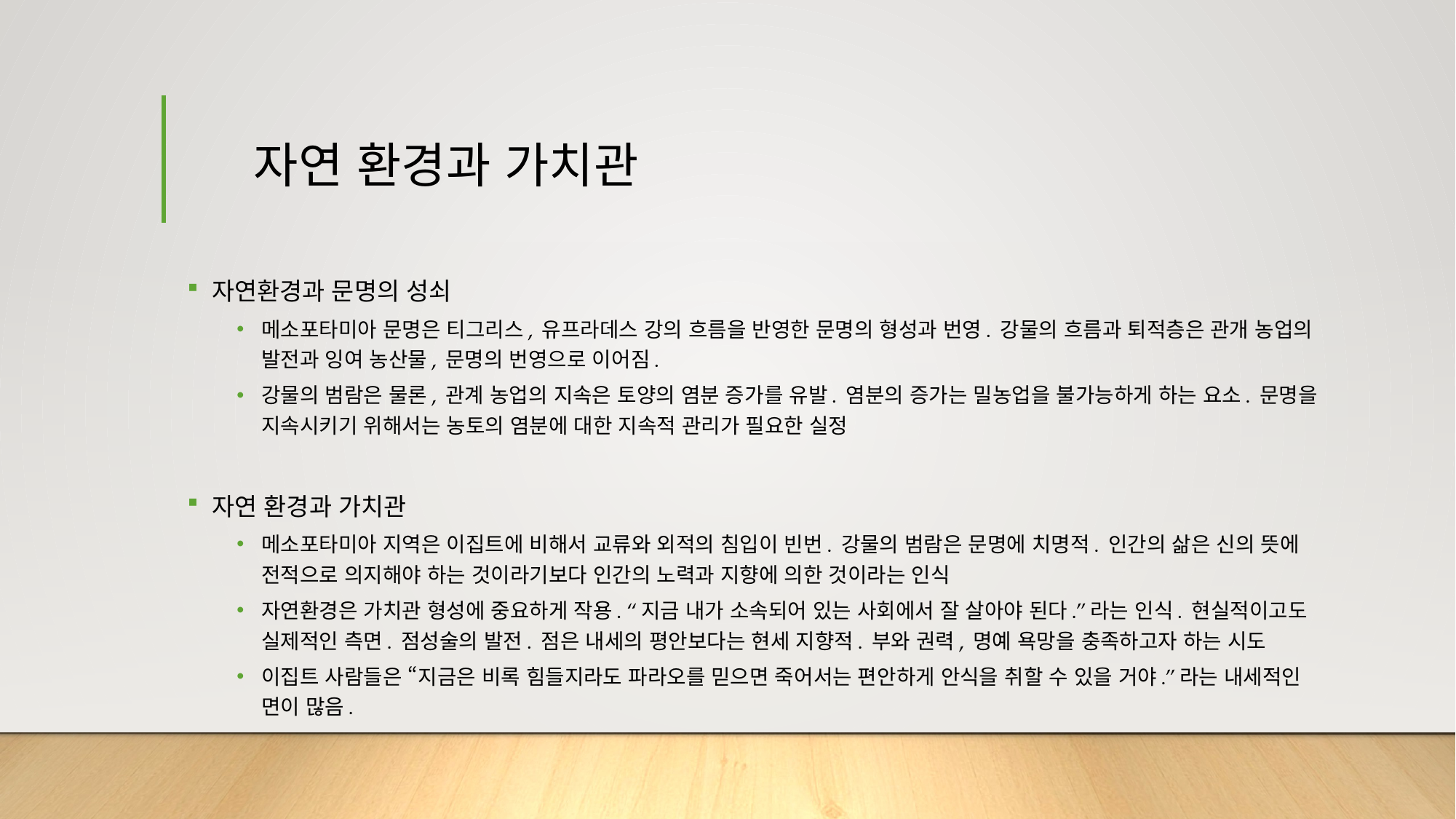

# 자연 환경과 가치관
자연환경과 문명의 성쇠
메소포타미아 문명은 티그리스, 유프라데스 강의 흐름을 반영한 문명의 형성과 번영. 강물의 흐름과 퇴적층은 관개 농업의 발전과 잉여 농산물, 문명의 번영으로 이어짐.
강물의 범람은 물론, 관계 농업의 지속은 토양의 염분 증가를 유발. 염분의 증가는 밀농업을 불가능하게 하는 요소. 문명을 지속시키기 위해서는 농토의 염분에 대한 지속적 관리가 필요한 실정

자연 환경과 가치관
메소포타미아 지역은 이집트에 비해서 교류와 외적의 침입이 빈번. 강물의 범람은 문명에 치명적. 인간의 삶은 신의 뜻에 전적으로 의지해야 하는 것이라기보다 인간의 노력과 지향에 의한 것이라는 인식
자연환경은 가치관 형성에 중요하게 작용. “지금 내가 소속되어 있는 사회에서 잘 살아야 된다.”라는 인식. 현실적이고도 실제적인 측면. 점성술의 발전. 점은 내세의 평안보다는 현세 지향적. 부와 권력, 명예 욕망을 충족하고자 하는 시도
이집트 사람들은 “지금은 비록 힘들지라도 파라오를 믿으면 죽어서는 편안하게 안식을 취할 수 있을 거야.”라는 내세적인 면이 많음.